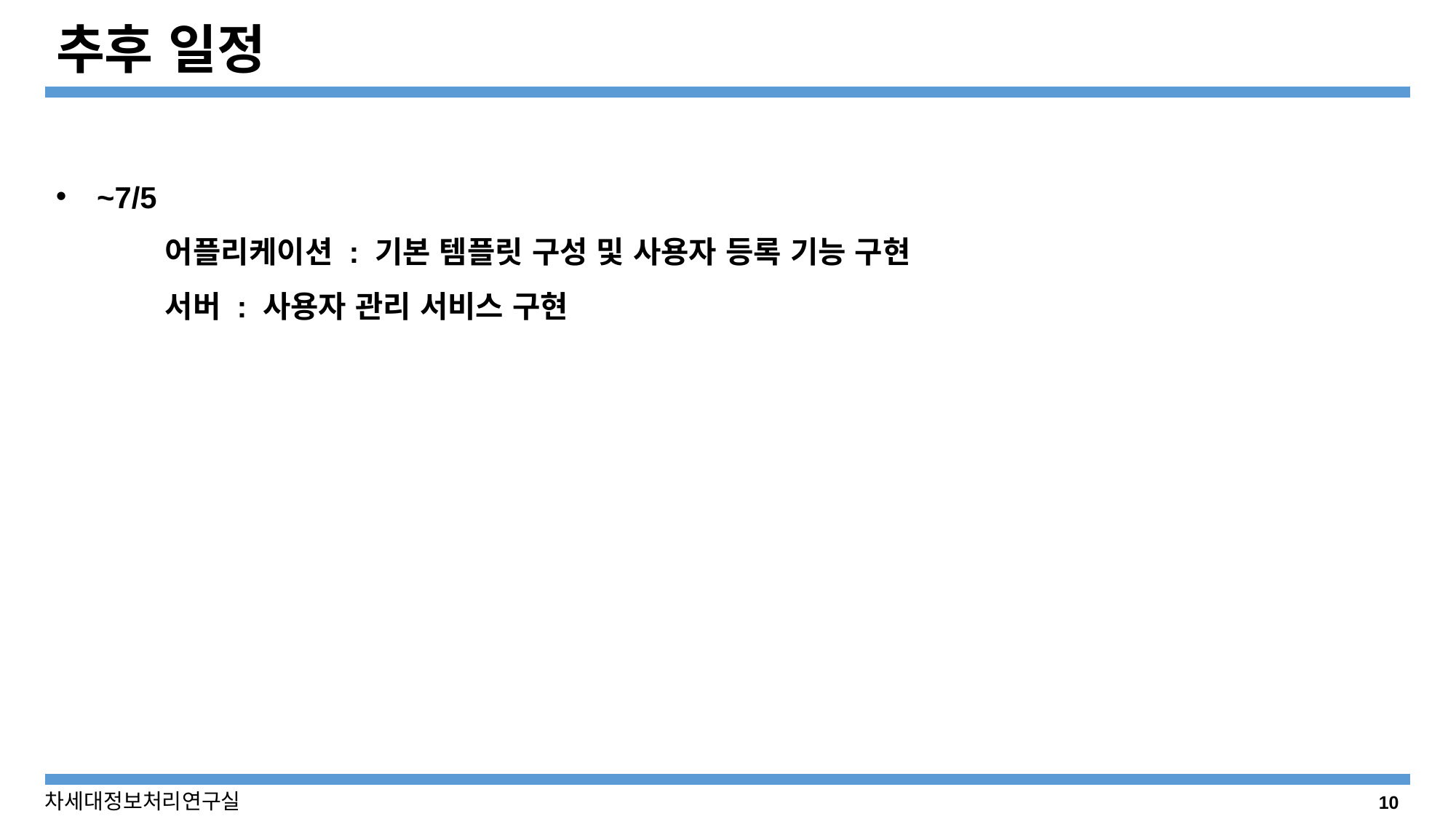

# 추후 일정
~7/5
	어플리케이션 : 기본 템플릿 구성 및 사용자 등록 기능 구현
	서버 : 사용자 관리 서비스 구현
10